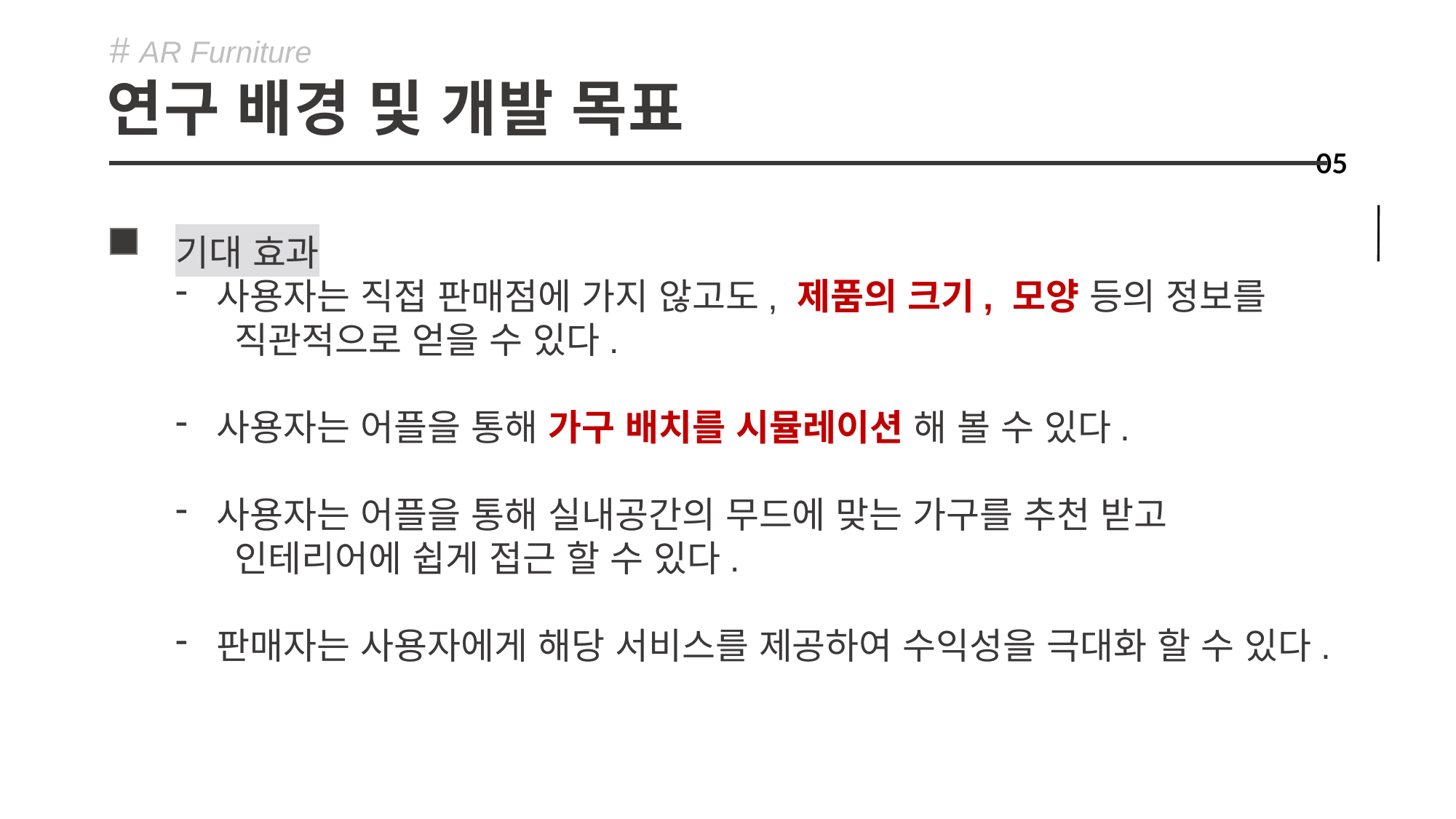

# AR Furniture
연구 배경 및 개발 목표

기대 효과
사용자는 직접 판매점에 가지 않고도, 제품의 크기, 모양 등의 정보를
     직관적으로 얻을 수 있다.

사용자는 어플을 통해 가구 배치를 시뮬레이션 해 볼 수 있다.

사용자는 어플을 통해 실내공간의 무드에 맞는 가구를 추천 받고
     인테리어에 쉽게 접근 할 수 있다.

판매자는 사용자에게 해당 서비스를 제공하여 수익성을 극대화 할 수 있다.